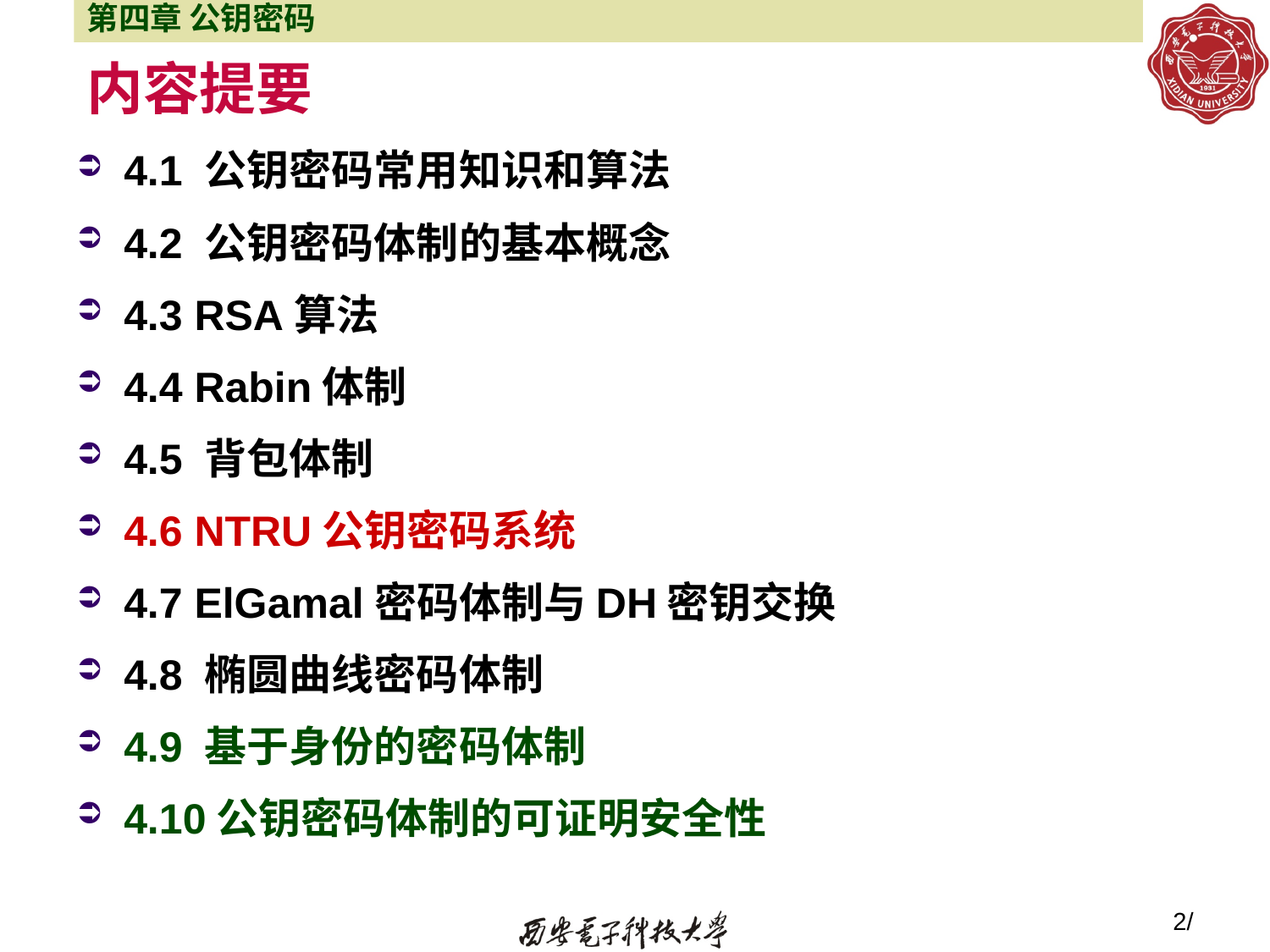

第四章 公钥密码
# 内容提要
4.1 公钥密码常用知识和算法
4.2 公钥密码体制的基本概念
4.3 RSA算法
4.4 Rabin体制
4.5 背包体制
4.6 NTRU公钥密码系统
4.7 ElGamal密码体制与DH密钥交换
4.8 椭圆曲线密码体制
4.9 基于身份的密码体制
4.10公钥密码体制的可证明安全性
2/